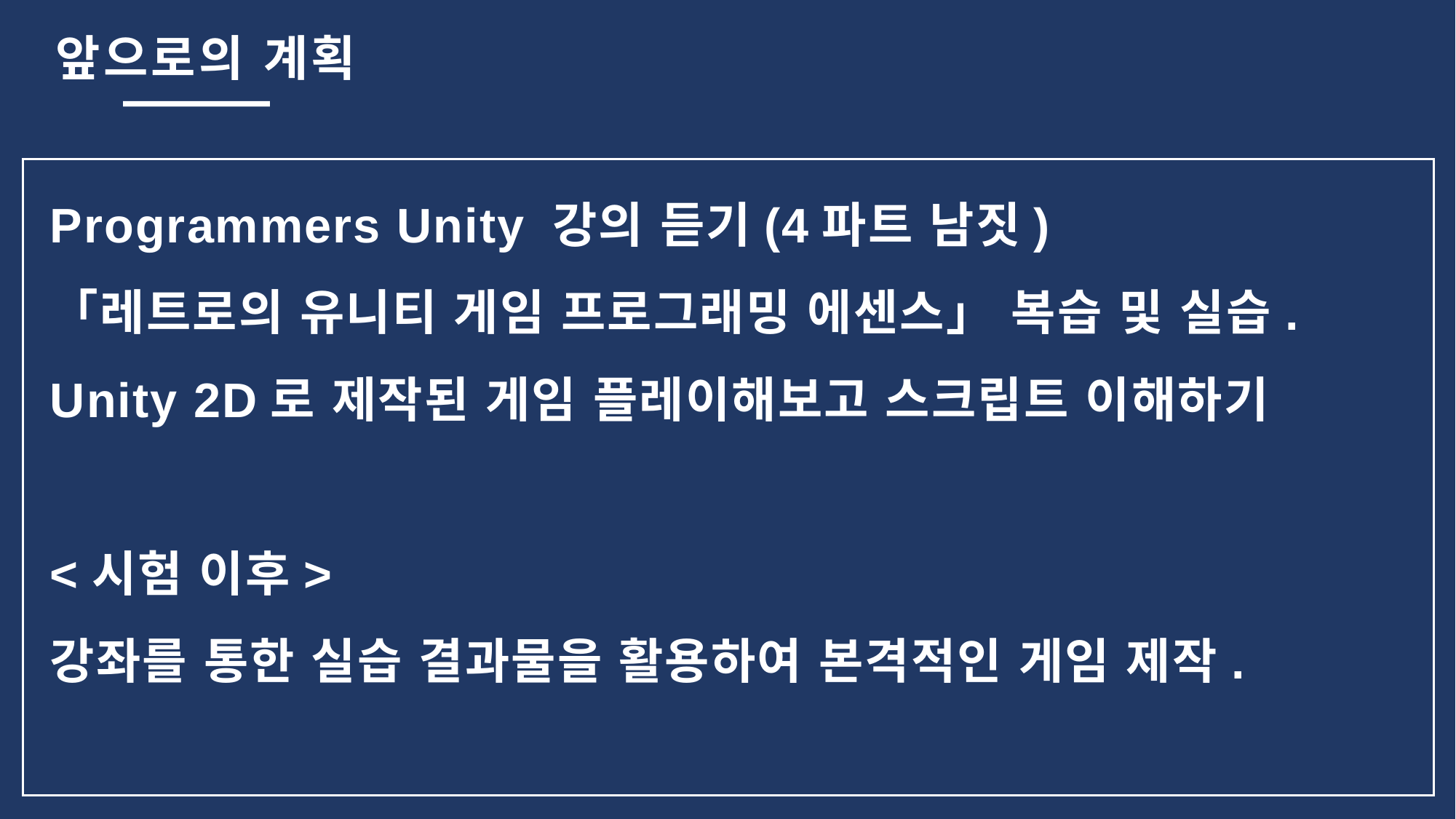

앞으로의 계획

Programmers Unity 강의 듣기(4파트 남짓)
「레트로의 유니티 게임 프로그래밍 에센스」 복습 및 실습.
Unity 2D로 제작된 게임 플레이해보고 스크립트 이해하기

<시험 이후>
강좌를 통한 실습 결과물을 활용하여 본격적인 게임 제작.